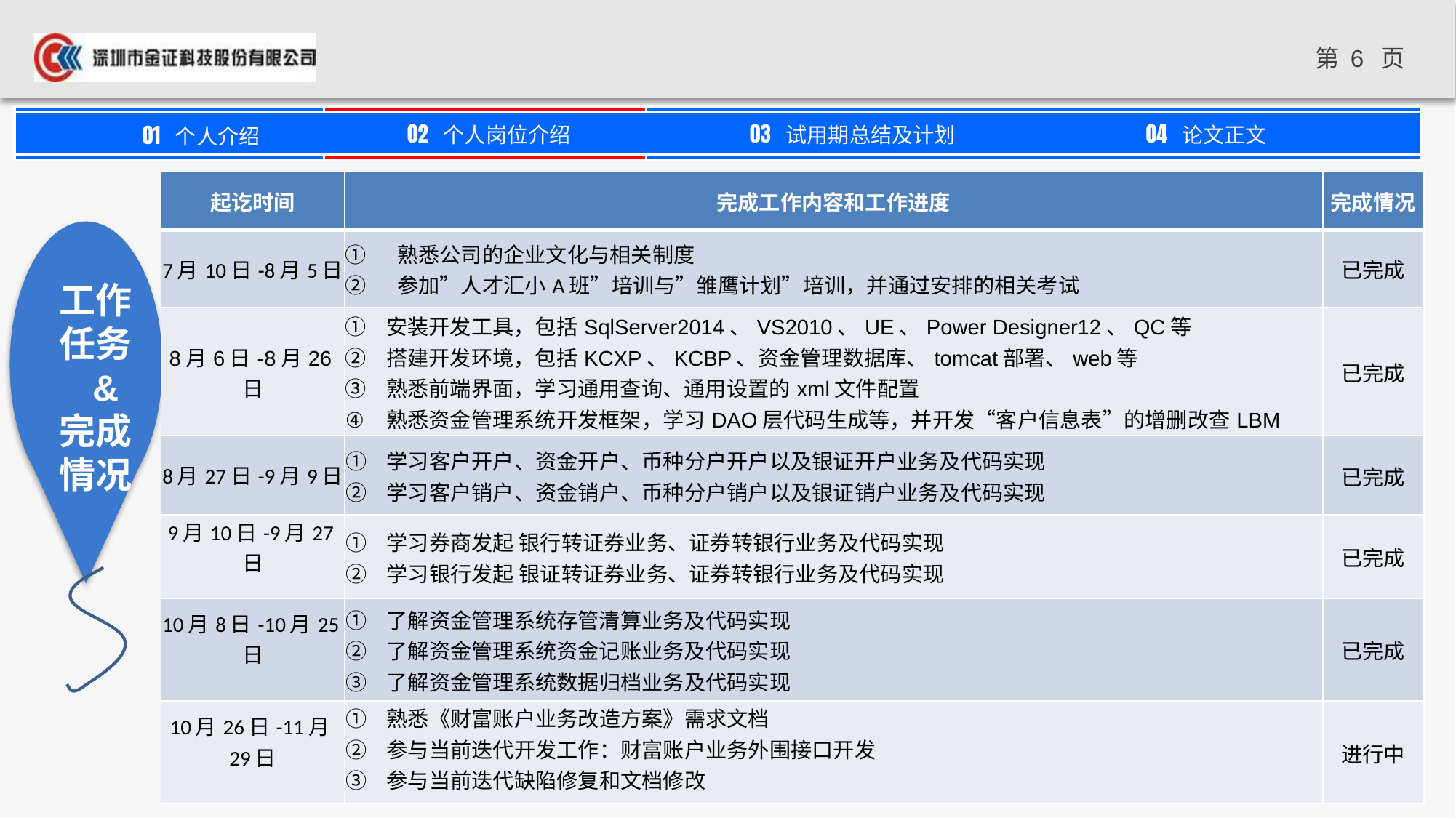

| 起讫时间 | 完成工作内容和工作进度 | 完成情况 |
| --- | --- | --- |
| 7月10日-8月5日 | 熟悉公司的企业文化与相关制度 参加”人才汇小A班”培训与”雏鹰计划”培训，并通过安排的相关考试 | 已完成 |
| 8月6日-8月26日 | 安装开发工具，包括SqlServer2014、VS2010、UE、Power Designer12、QC等 搭建开发环境，包括KCXP、KCBP、资金管理数据库、tomcat部署、web等 熟悉前端界面，学习通用查询、通用设置的xml文件配置 熟悉资金管理系统开发框架，学习DAO层代码生成等，并开发“客户信息表”的增删改查LBM | 已完成 |
| 8月27日-9月9日 | 学习客户开户、资金开户、币种分户开户以及银证开户业务及代码实现 学习客户销户、资金销户、币种分户销户以及银证销户业务及代码实现 | 已完成 |
| 9月10日-9月27日 | 学习券商发起 银行转证券业务、证券转银行业务及代码实现 学习银行发起 银证转证券业务、证券转银行业务及代码实现 | 已完成 |
| 10月8日-10月25日 | 了解资金管理系统存管清算业务及代码实现 了解资金管理系统资金记账业务及代码实现 了解资金管理系统数据归档业务及代码实现 | 已完成 |
| 10月26日-11月29日 | 熟悉《财富账户业务改造方案》需求文档 参与当前迭代开发工作：财富账户业务外围接口开发 参与当前迭代缺陷修复和文档修改 | 进行中 |

工作任务
  & 完成情况